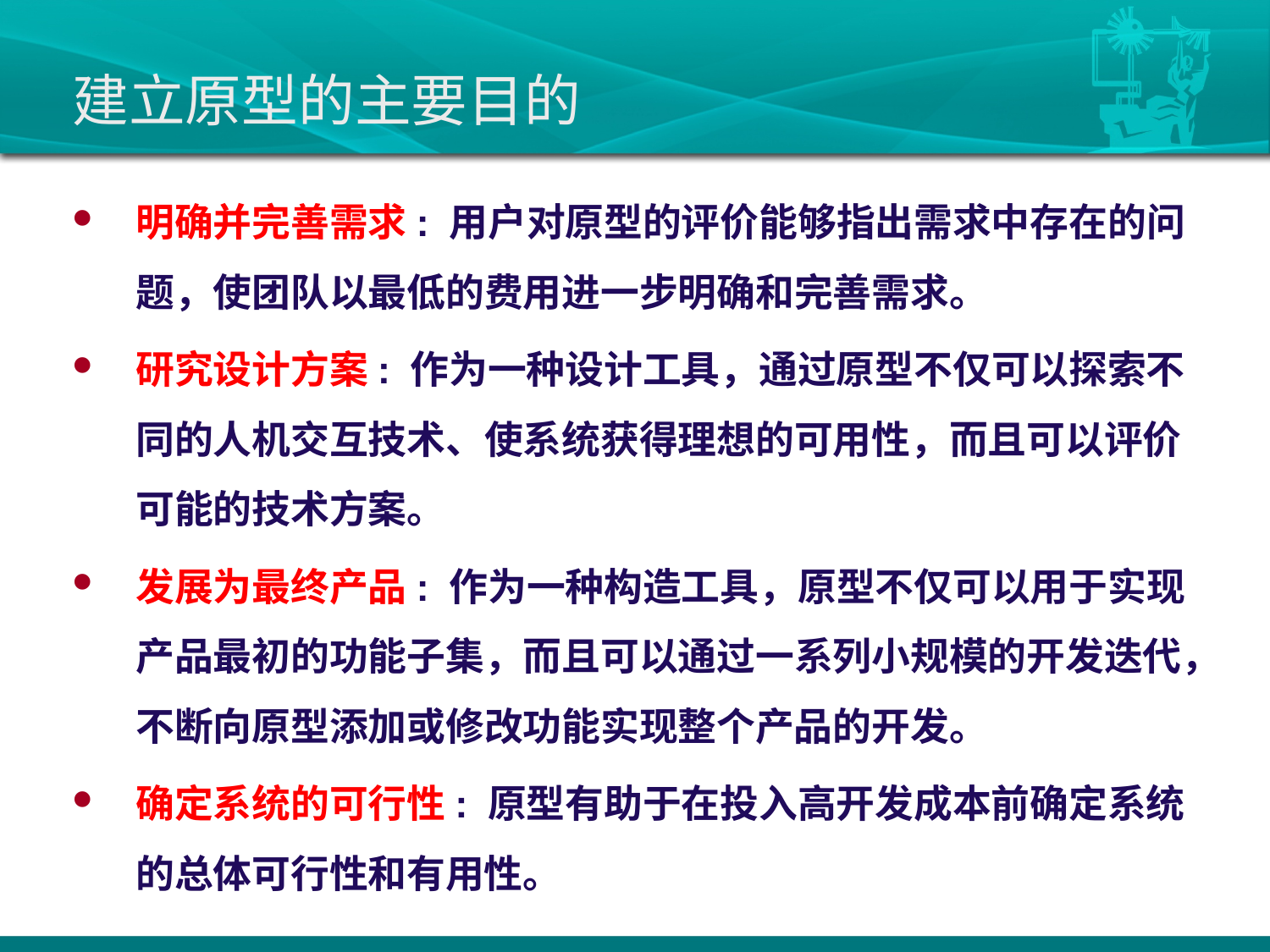

# 建立原型的主要目的
明确并完善需求: 用户对原型的评价能够指出需求中存在的问题，使团队以最低的费用进一步明确和完善需求。
研究设计方案: 作为一种设计工具，通过原型不仅可以探索不同的人机交互技术、使系统获得理想的可用性，而且可以评价可能的技术方案。
发展为最终产品: 作为一种构造工具，原型不仅可以用于实现产品最初的功能子集，而且可以通过一系列小规模的开发迭代，不断向原型添加或修改功能实现整个产品的开发。
确定系统的可行性: 原型有助于在投入高开发成本前确定系统的总体可行性和有用性。